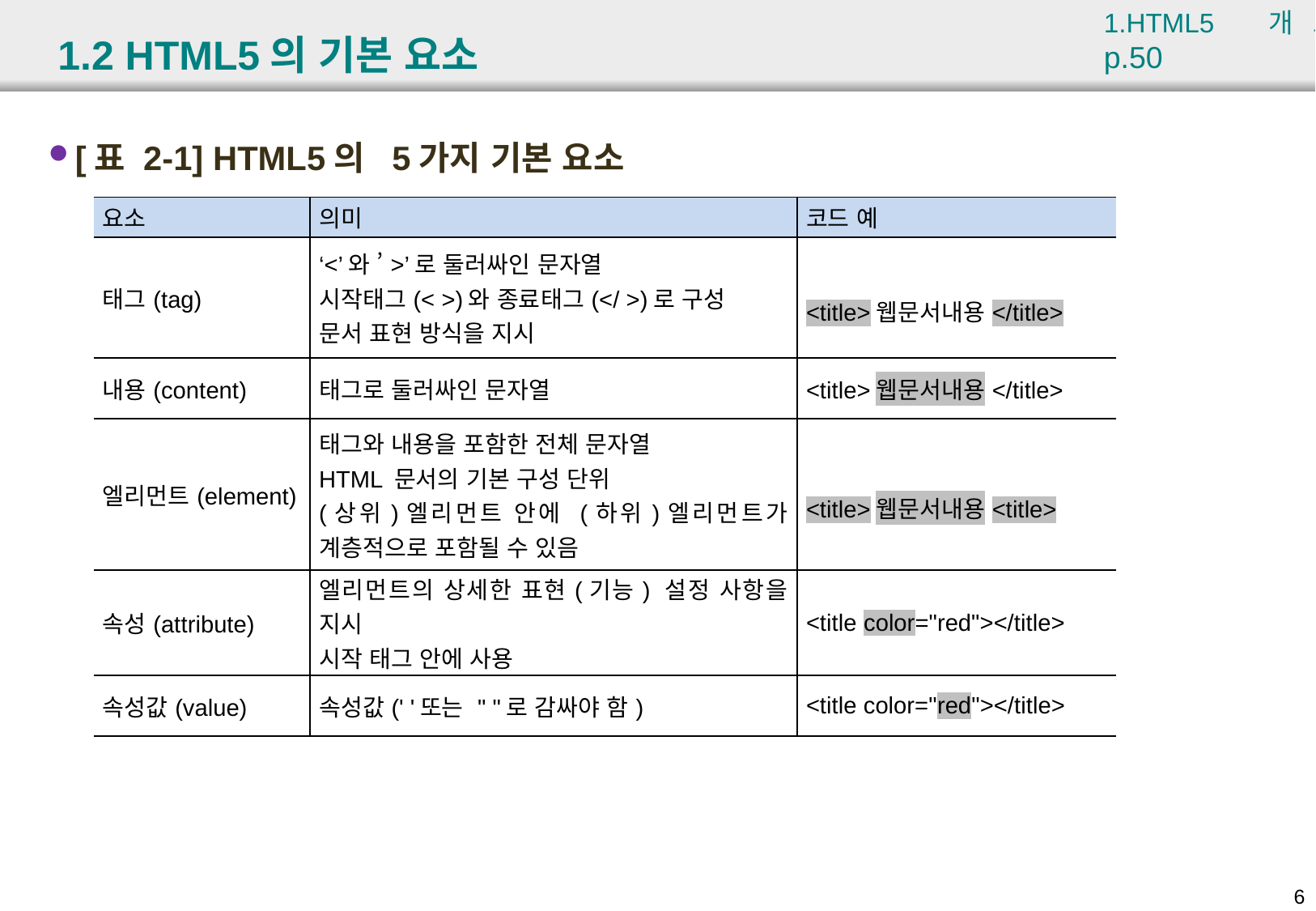

1.HTML5 개요 p.50
# 1.2 HTML5의 기본 요소
[표 2-1] HTML5의  5가지 기본 요소
| 요소 | 의미 | 코드 예 |
| --- | --- | --- |
| 태그(tag) | ‘<’와 ’>’로 둘러싸인 문자열 시작태그(< >)와 종료태그(</ >)로 구성 문서 표현 방식을 지시 | <title>웹문서내용</title> |
| 내용(content) | 태그로 둘러싸인 문자열 | <title>웹문서내용</title> |
| 엘리먼트(element) | 태그와 내용을 포함한 전체 문자열 HTML 문서의 기본 구성 단위 (상위)엘리먼트 안에 (하위)엘리먼트가 계층적으로 포함될 수 있음 | <title>웹문서내용<title> |
| 속성(attribute) | 엘리먼트의 상세한 표현(기능) 설정 사항을 지시 시작 태그 안에 사용 | <title color="red"></title> |
| 속성값(value) | 속성값(' '또는 " "로 감싸야 함) | <title color="red"></title> |